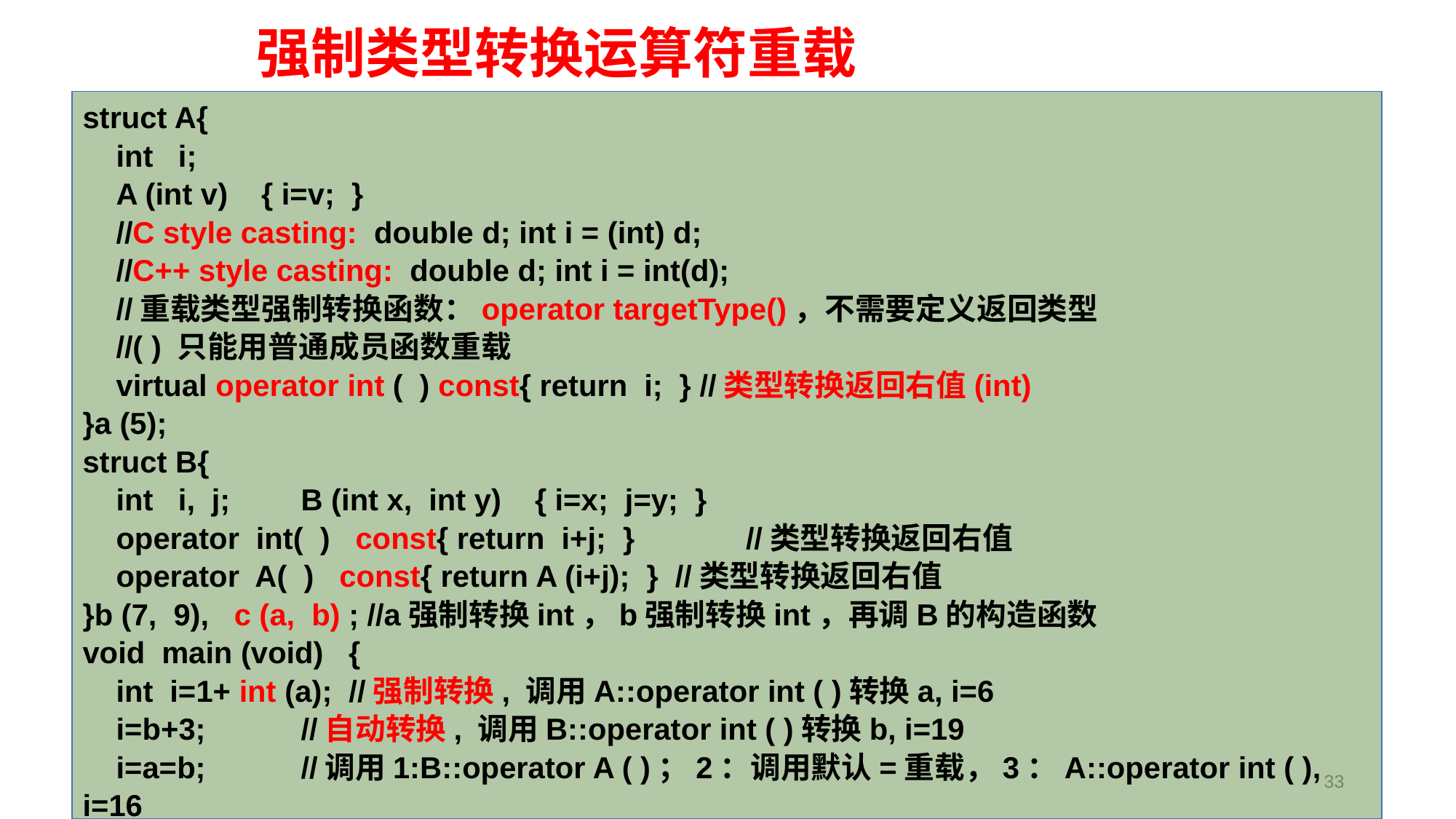

# 强制类型转换运算符重载
struct A{
    int   i;
    A (int v)    { i=v;  }
    //C style casting:  double d; int i = (int) d;
    //C++ style casting:  double d; int i = int(d);
    //重载类型强制转换函数：operator targetType()，不需要定义返回类型
    //( ) 只能用普通成员函数重载
    virtual operator int (  ) const{ return  i;  } //类型转换返回右值(int)
}a (5);
struct B{
    int   i,  j;  	B (int x,  int y)    { i=x;  j=y;  }
    operator  int(  )   const{ return  i+j;  } 	 //类型转换返回右值
    operator  A(  )   const{ return A (i+j);  }  //类型转换返回右值
}b (7,  9),   c (a,  b) ; //a强制转换int，b强制转换int，再调B的构造函数
void  main (void)   {
    int  i=1+ int (a);  //强制转换, 调用A::operator int ( )转换a, i=6
    i=b+3; 	//自动转换, 调用B::operator int ( )转换b, i=19
    i=a=b; 	//调用1:B::operator A ( )；2：调用默认=重载，3：A::operator int ( ), i=16
}

33